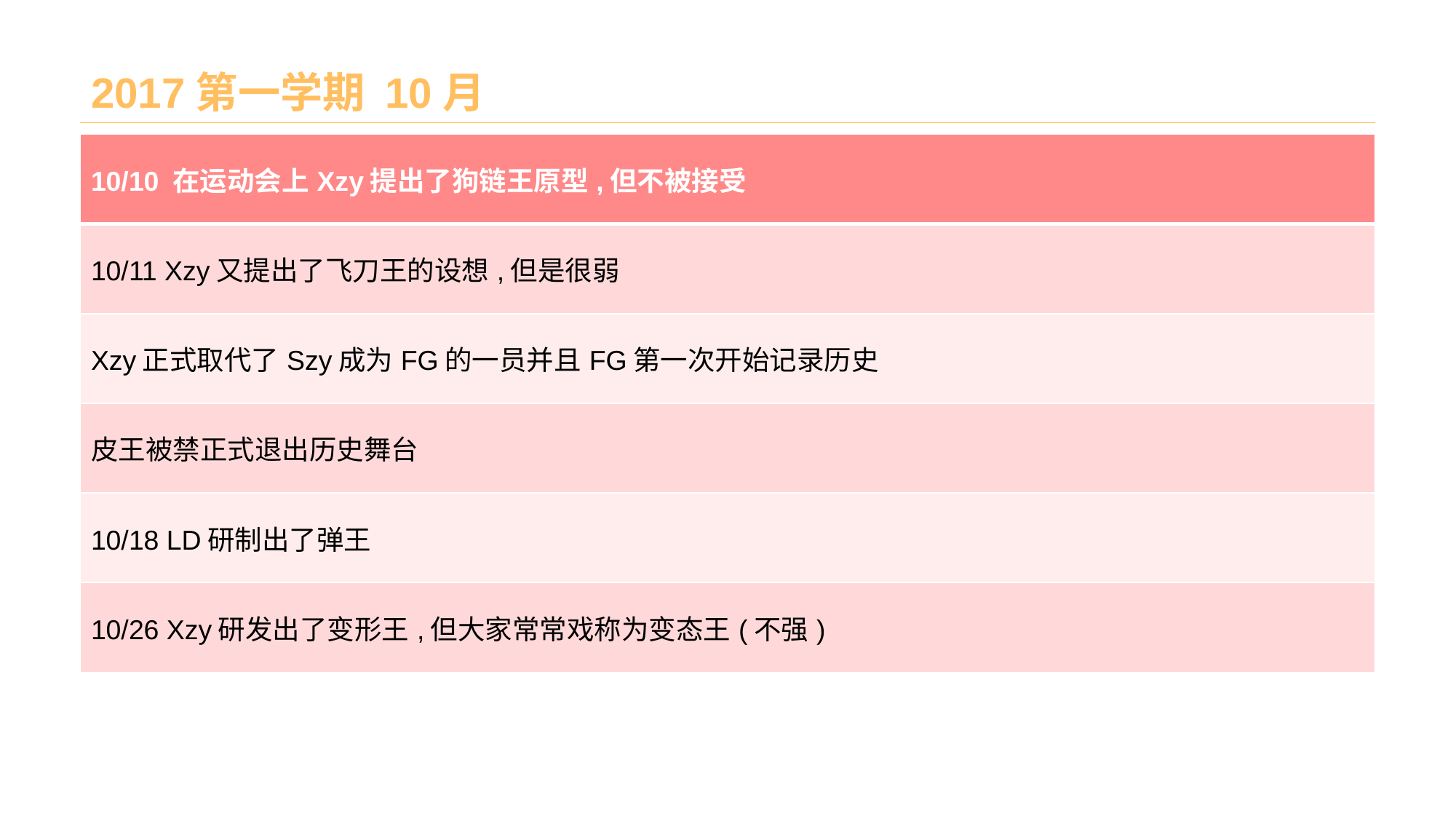

# 2017第一学期 10月
| 10/10 在运动会上Xzy提出了狗链王原型,但不被接受 |
| --- |
| 10/11 Xzy又提出了飞刀王的设想,但是很弱 |
| Xzy正式取代了Szy成为FG的一员并且FG第一次开始记录历史 |
| 皮王被禁正式退出历史舞台 |
| 10/18 LD研制出了弹王 |
| 10/26 Xzy研发出了变形王,但大家常常戏称为变态王(不强) |